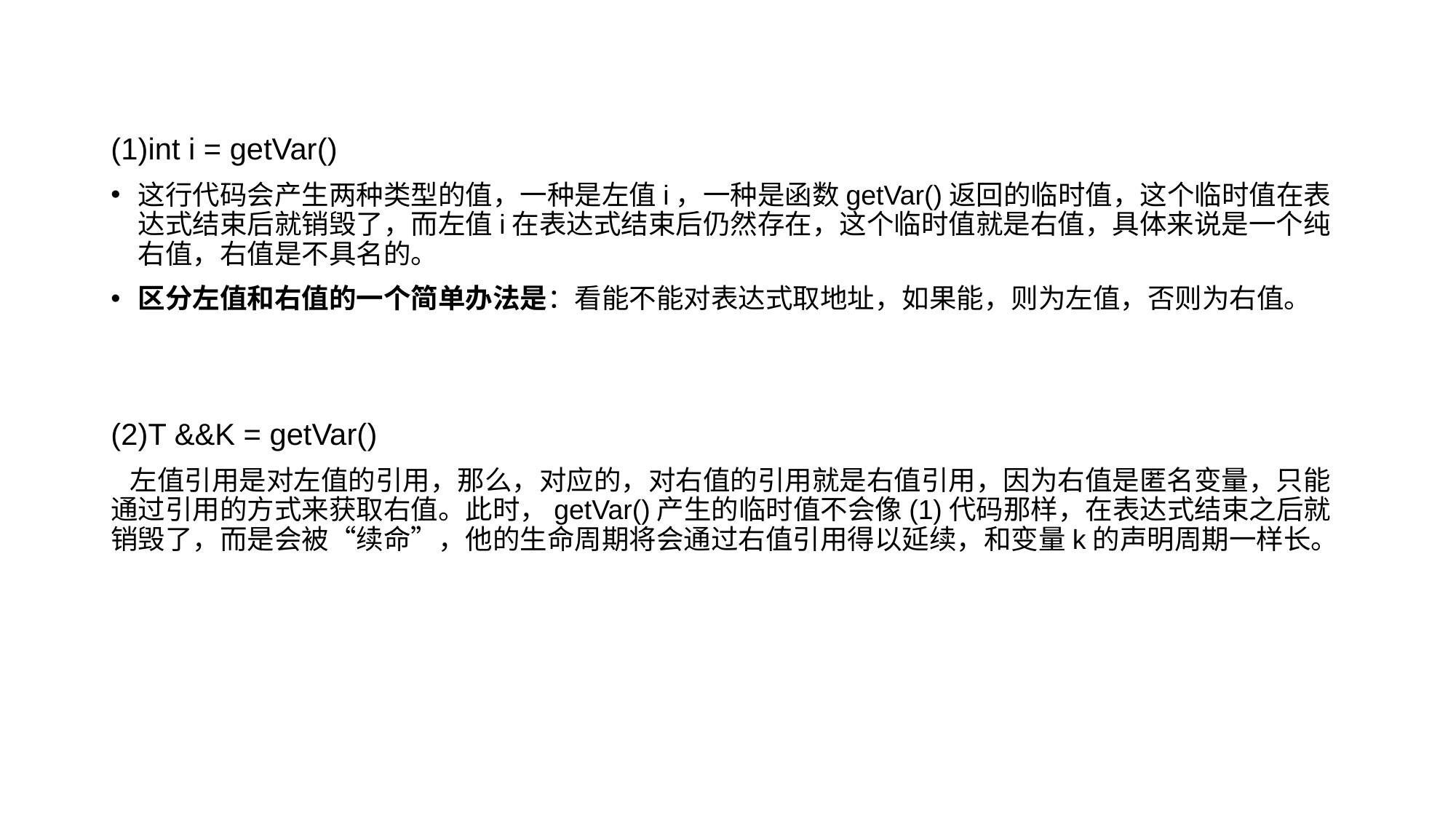

(1)int i = getVar()
这行代码会产生两种类型的值，一种是左值i，一种是函数getVar()返回的临时值，这个临时值在表达式结束后就销毁了，而左值i在表达式结束后仍然存在，这个临时值就是右值，具体来说是一个纯右值，右值是不具名的。
区分左值和右值的一个简单办法是：看能不能对表达式取地址，如果能，则为左值，否则为右值。

(2)T &&K = getVar()
  左值引用是对左值的引用，那么，对应的，对右值的引用就是右值引用，因为右值是匿名变量，只能通过引用的方式来获取右值。此时，getVar()产生的临时值不会像(1)代码那样，在表达式结束之后就销毁了，而是会被“续命”，他的生命周期将会通过右值引用得以延续，和变量k的声明周期一样长。